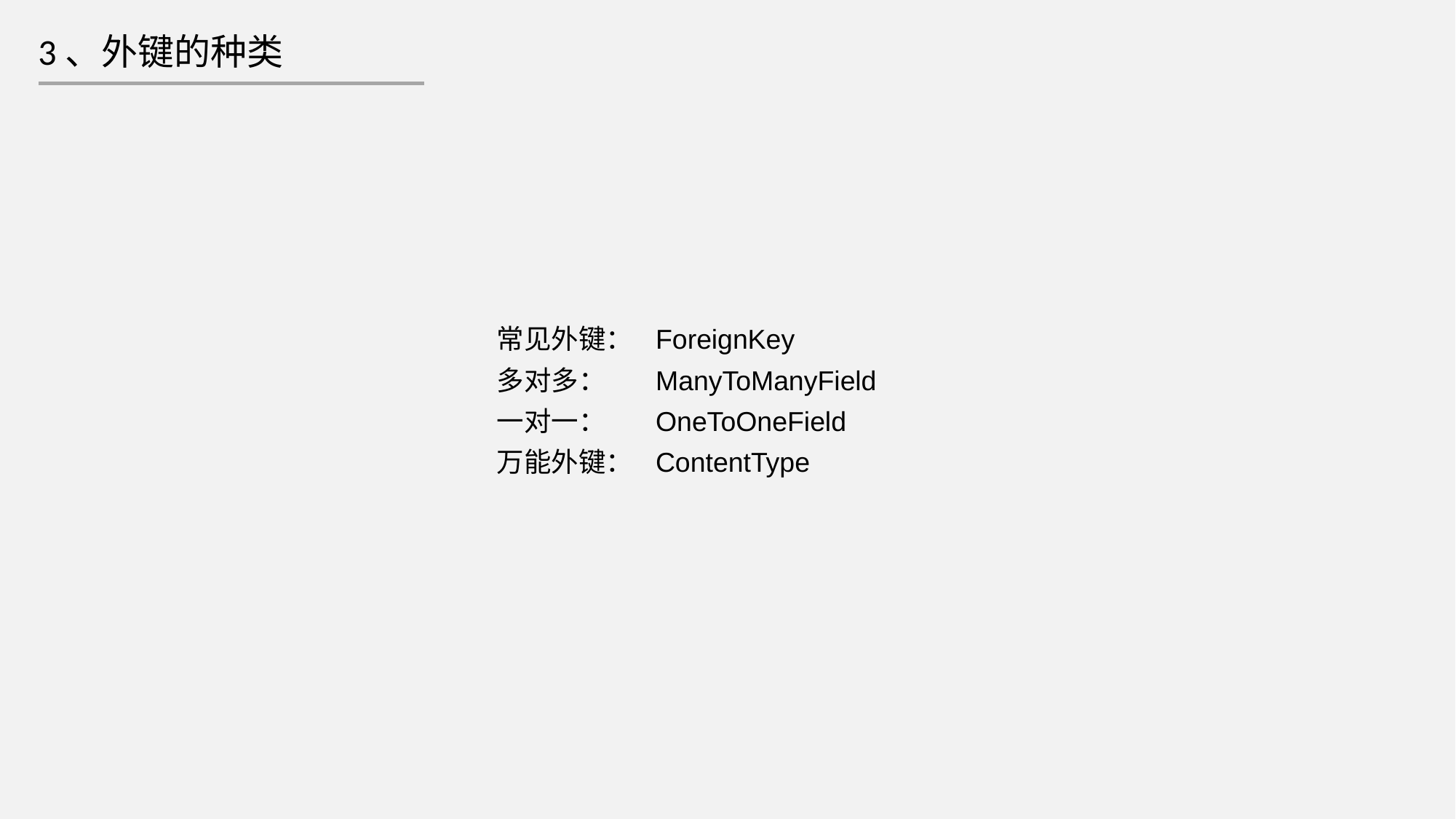

3、外键的种类
常见外键：
多对多：
一对一：
万能外键：
ForeignKey
ManyToManyField
OneToOneField
ContentType